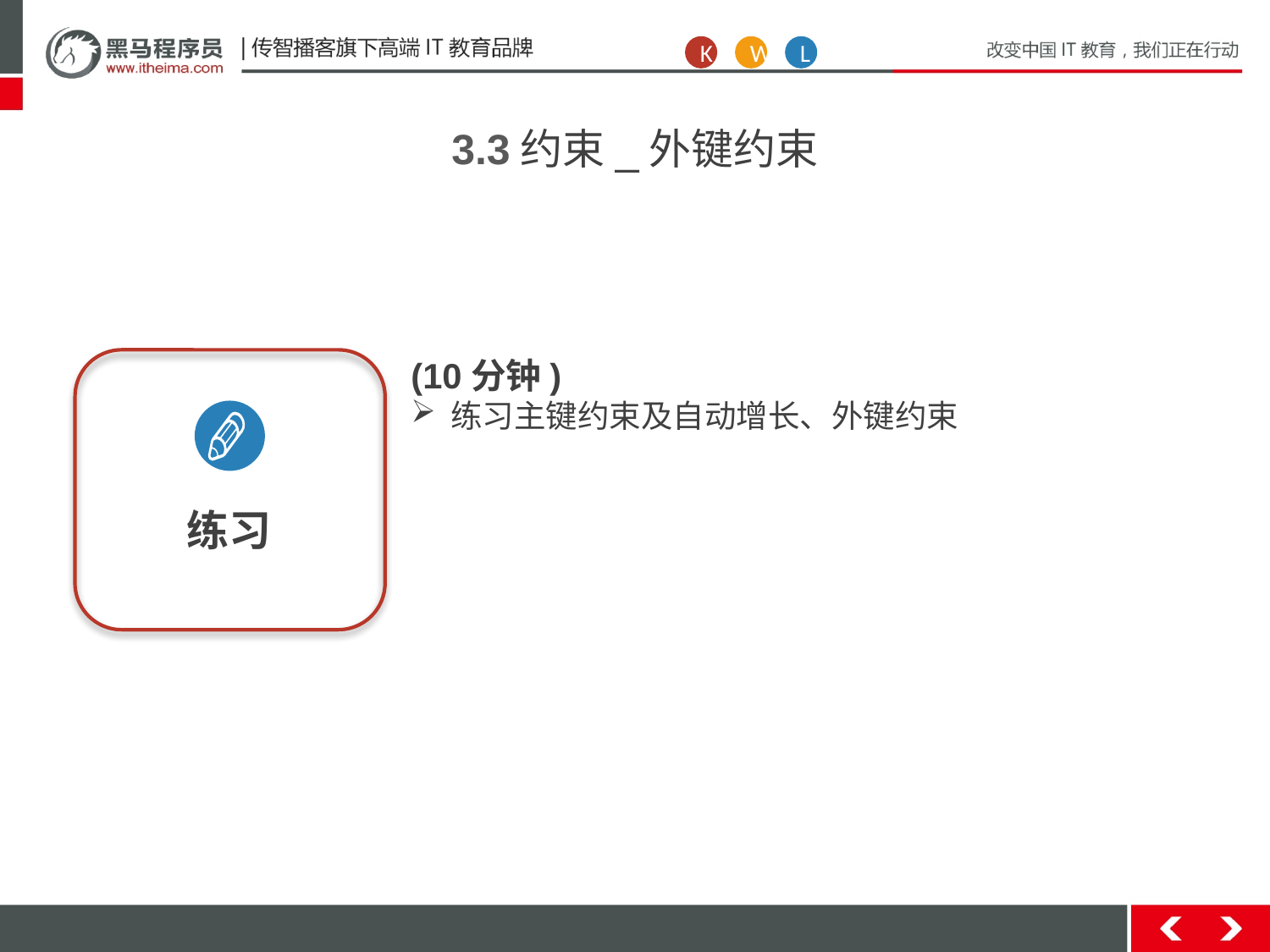

K
W
L
3.3约束_外键约束

(10分钟)
练习主键约束及自动增长、外键约束

练习